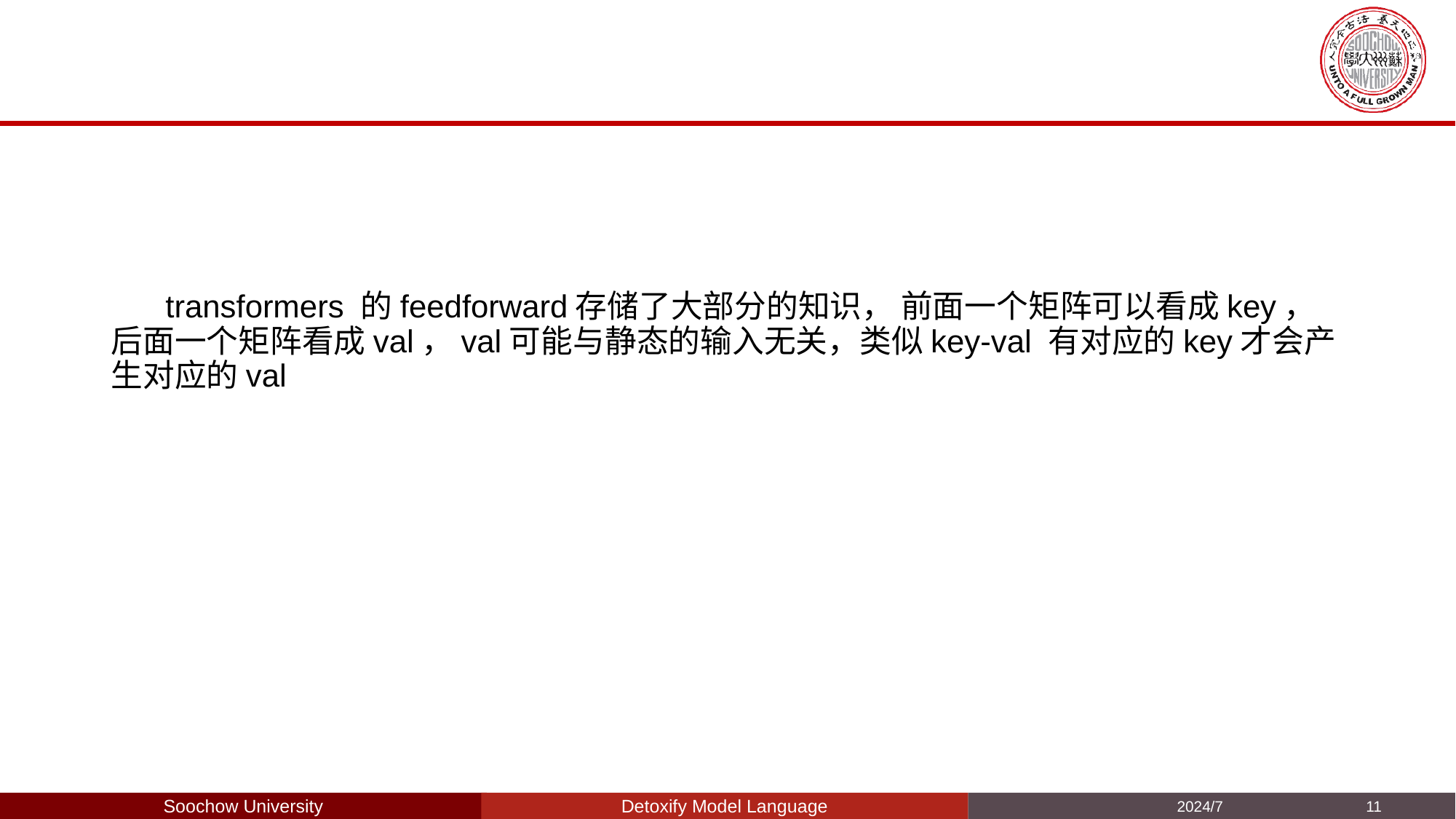

#

transformers 的feedforward存储了大部分的知识， 前面一个矩阵可以看成key，后面一个矩阵看成val，val可能与静态的输入无关，类似key-val 有对应的key才会产生对应的val